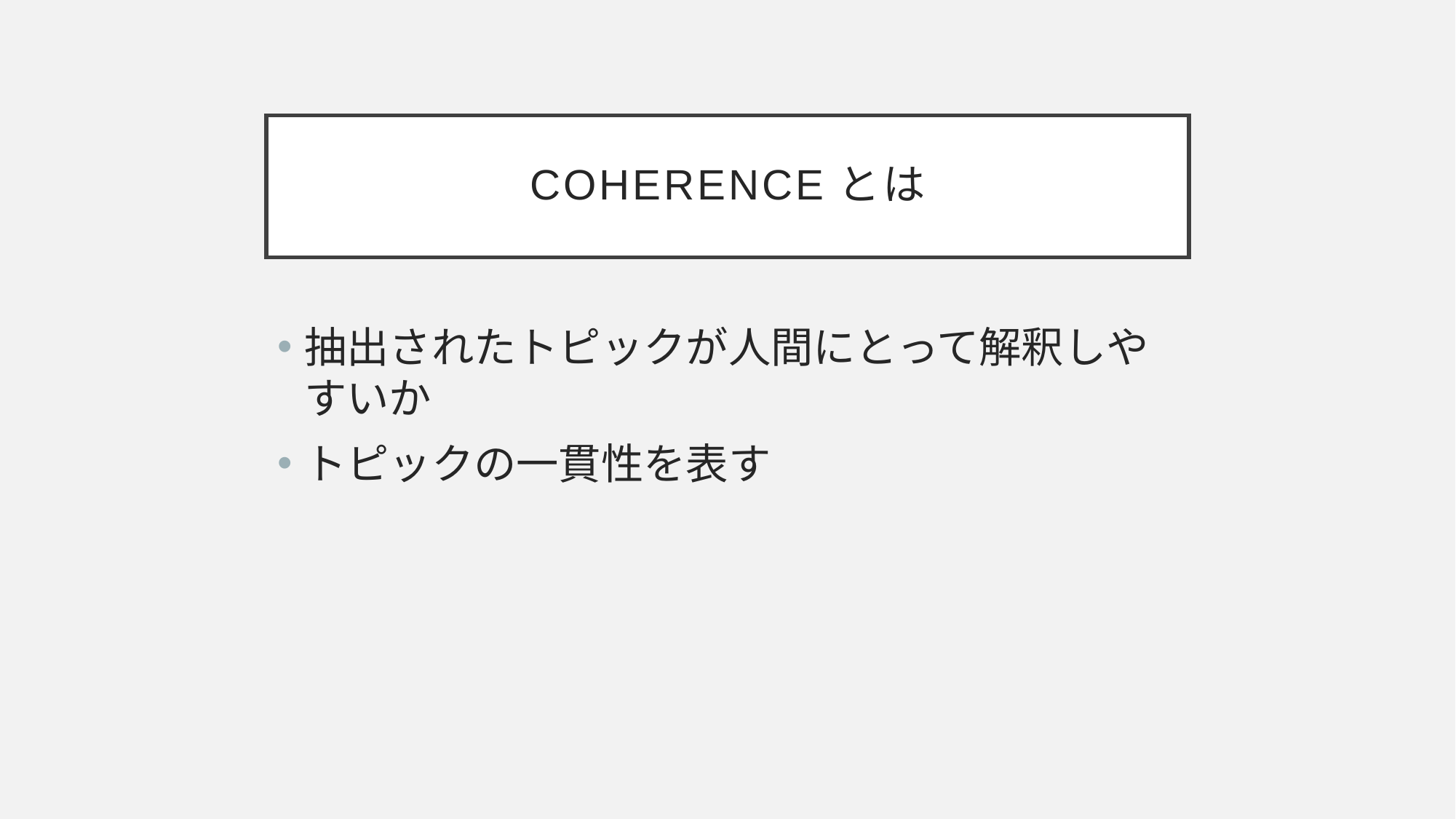

# Coherenceとは
抽出されたトピックが人間にとって解釈しやすいか
トピックの一貫性を表す